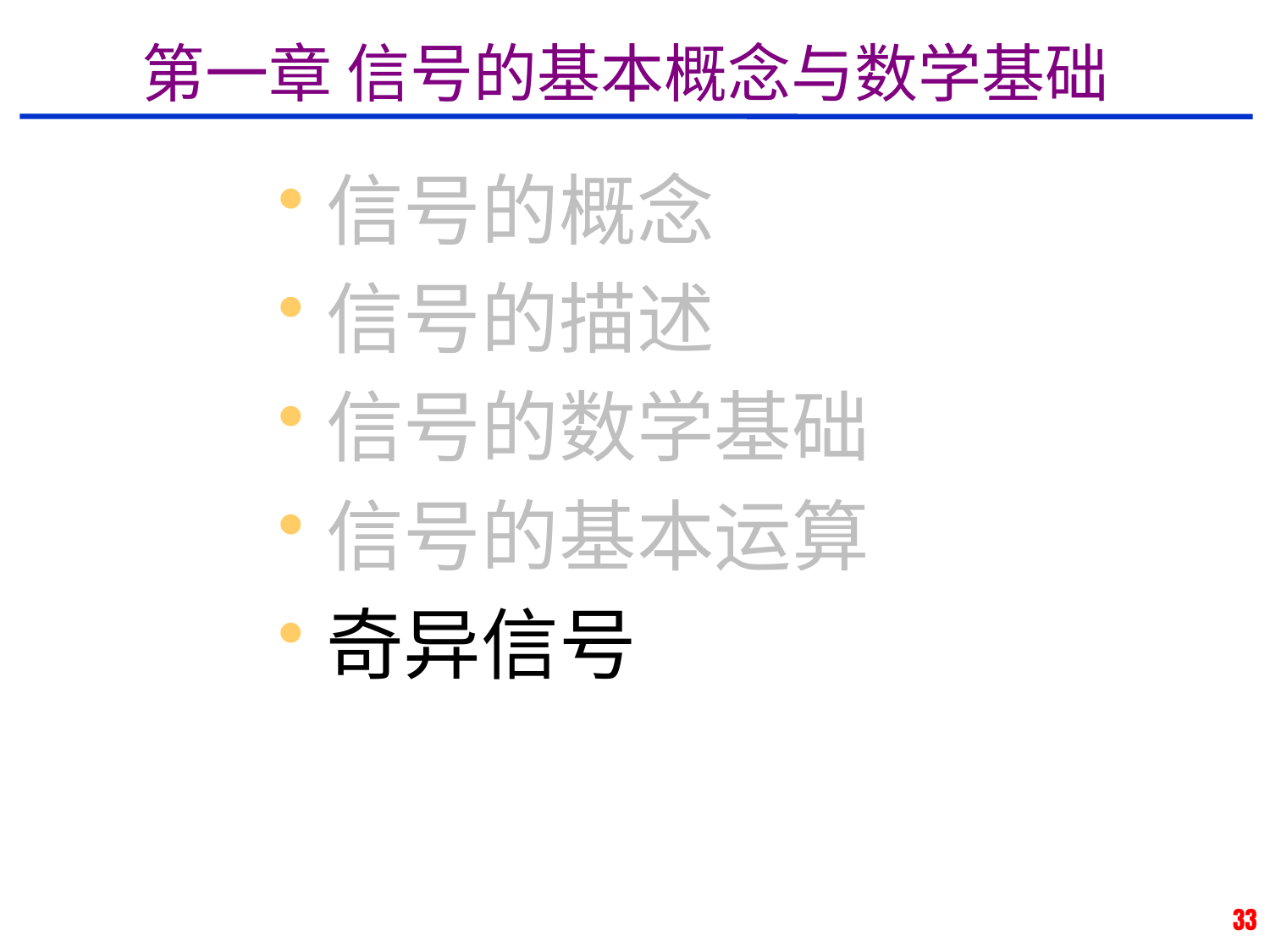

第一章 信号的基本概念与数学基础
信号的概念
信号的描述
信号的数学基础
信号的基本运算
奇异信号
33